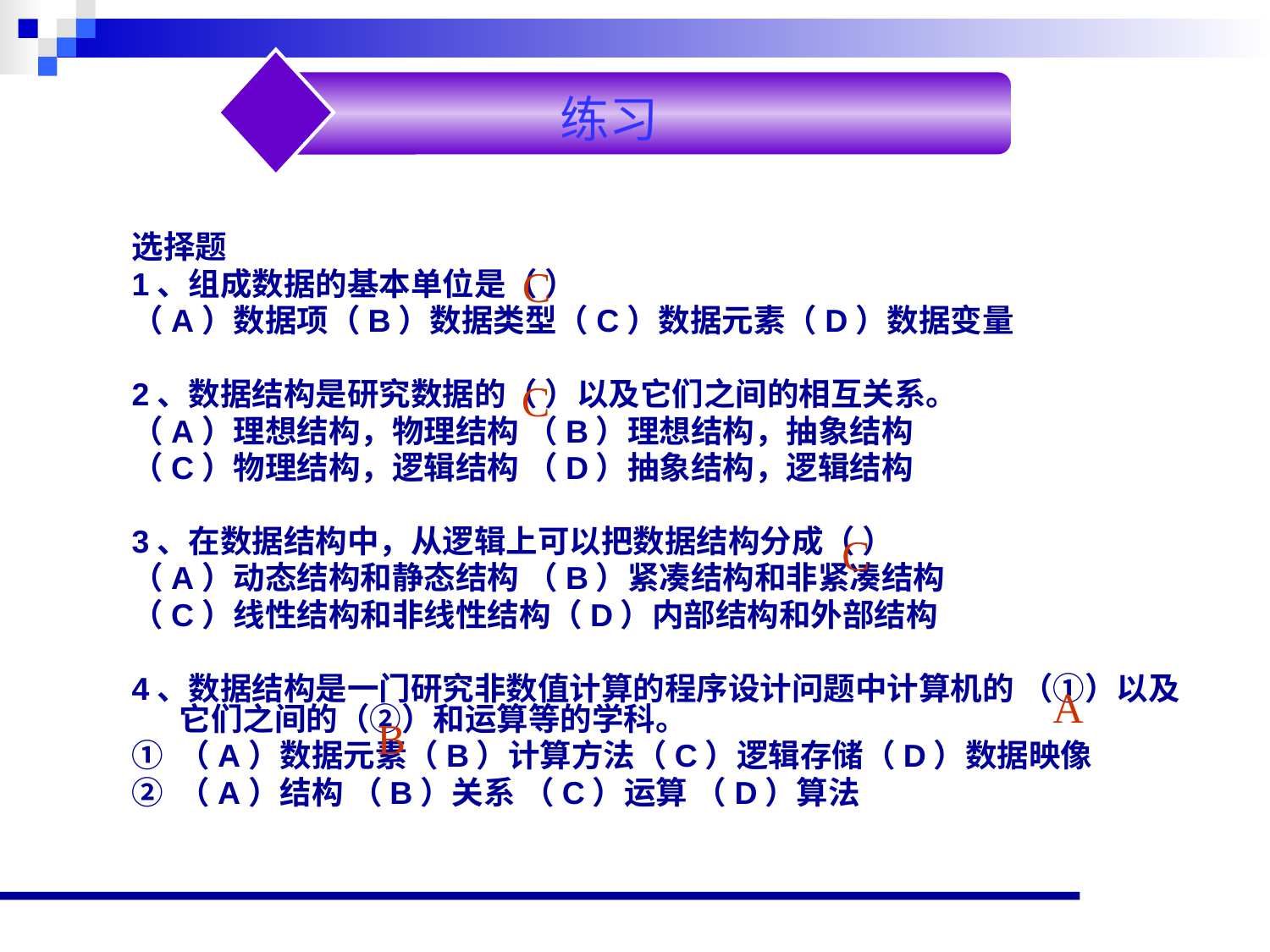

练习
选择题
1、组成数据的基本单位是（ ）
（A）数据项（B）数据类型（C）数据元素（D）数据变量

2、数据结构是研究数据的（ ）以及它们之间的相互关系。
（A）理想结构，物理结构 （B）理想结构，抽象结构
（C）物理结构，逻辑结构 （D）抽象结构，逻辑结构

3、在数据结构中，从逻辑上可以把数据结构分成（ ）
（A）动态结构和静态结构 （B）紧凑结构和非紧凑结构
（C）线性结构和非线性结构（D）内部结构和外部结构

4、数据结构是一门研究非数值计算的程序设计问题中计算机的 （①）以及它们之间的（②）和运算等的学科。
① （A）数据元素（B）计算方法（C）逻辑存储（D）数据映像
② （A）结构 （B）关系 （C）运算 （D）算法

C
C
C
A
B